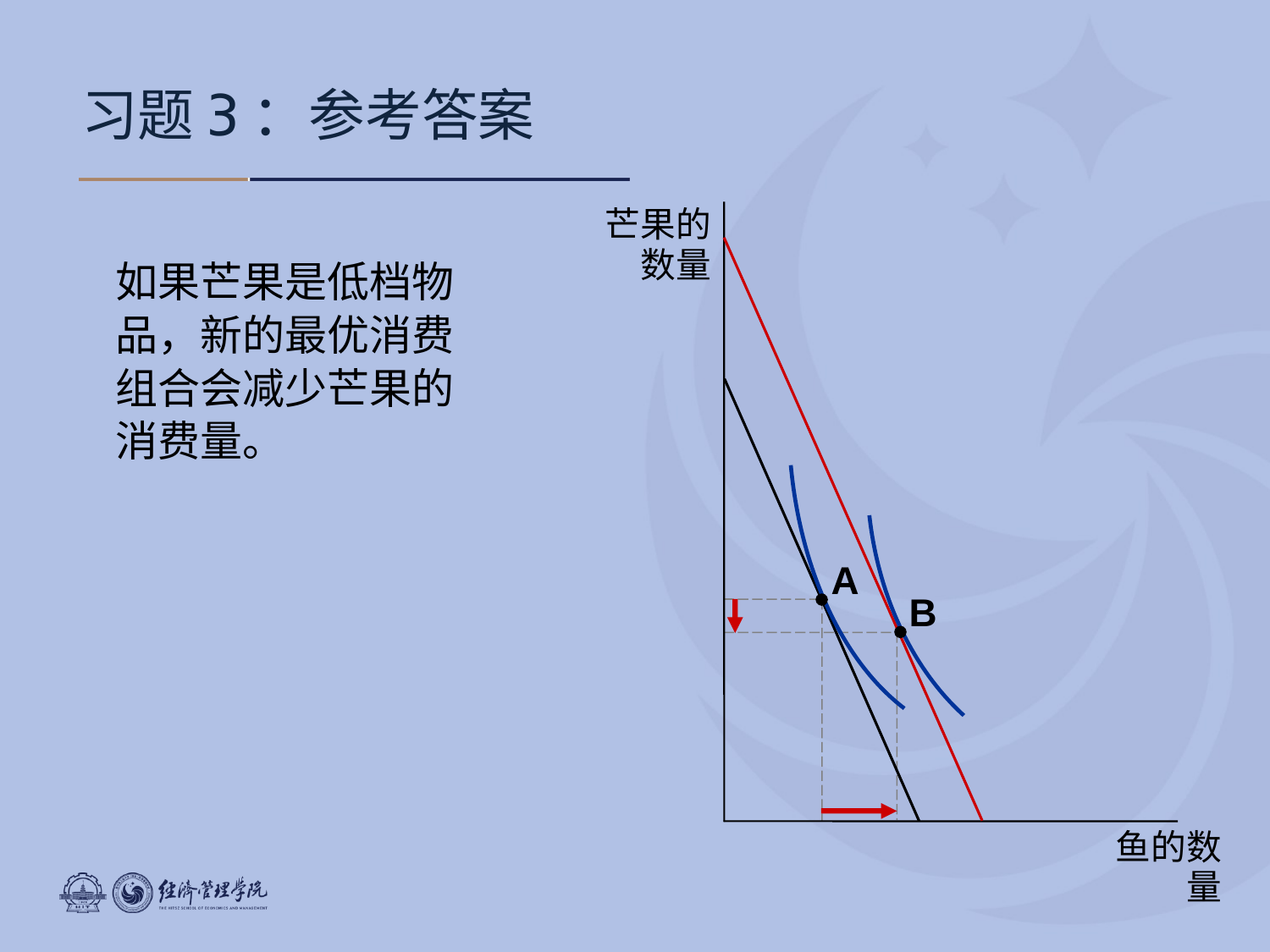

习题3：参考答案
芒果的数量

A

B

如果芒果是低档物品，新的最优消费组合会减少芒果的消费量。
鱼的数量